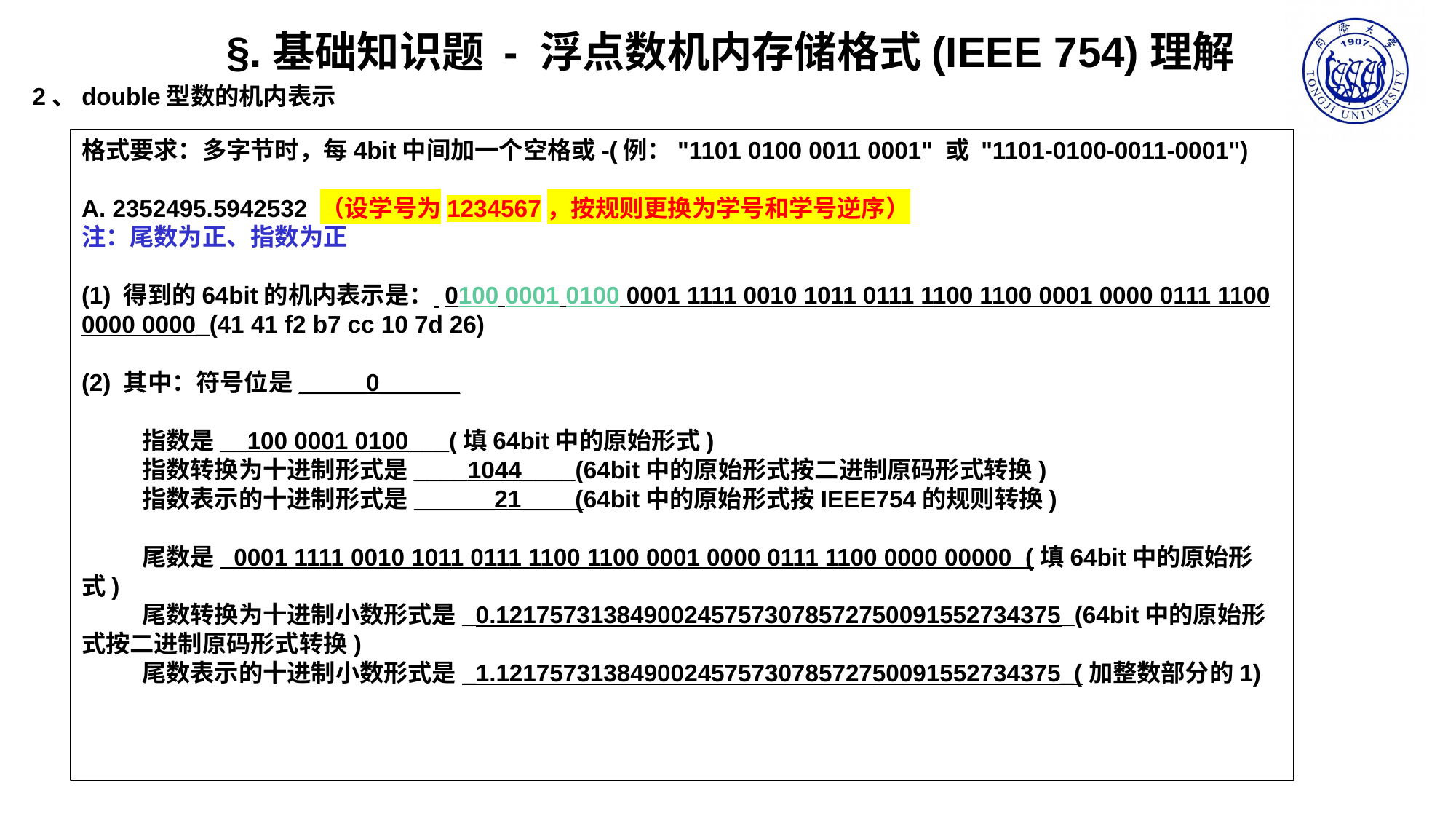

§.基础知识题 - 浮点数机内存储格式(IEEE 754)理解
2、double型数的机内表示
格式要求：多字节时，每4bit中间加一个空格或-(例："1101 0100 0011 0001" 或 "1101-0100-0011-0001")

A. 2352495.5942532 （设学号为1234567，按规则更换为学号和学号逆序）
注：尾数为正、指数为正

(1) 得到的64bit的机内表示是： 0100 0001 0100 0001 1111 0010 1011 0111 1100 1100 0001 0000 0111 1100 0000 0000_(41 41 f2 b7 cc 10 7d 26)

(2) 其中：符号位是_____0______

          指数是__100 0001 0100___(填64bit中的原始形式)
          指数转换为十进制形式是____1044____(64bit中的原始形式按二进制原码形式转换)
          指数表示的十进制形式是______21____(64bit中的原始形式按IEEE754的规则转换)

          尾数是_0001 1111 0010 1011 0111 1100 1100 0001 0000 0111 1100 0000 00000_(填64bit中的原始形式)
          尾数转换为十进制小数形式是_0.121757313849002457573078572750091552734375_(64bit中的原始形式按二进制原码形式转换)
          尾数表示的十进制小数形式是_1.121757313849002457573078572750091552734375_(加整数部分的1)